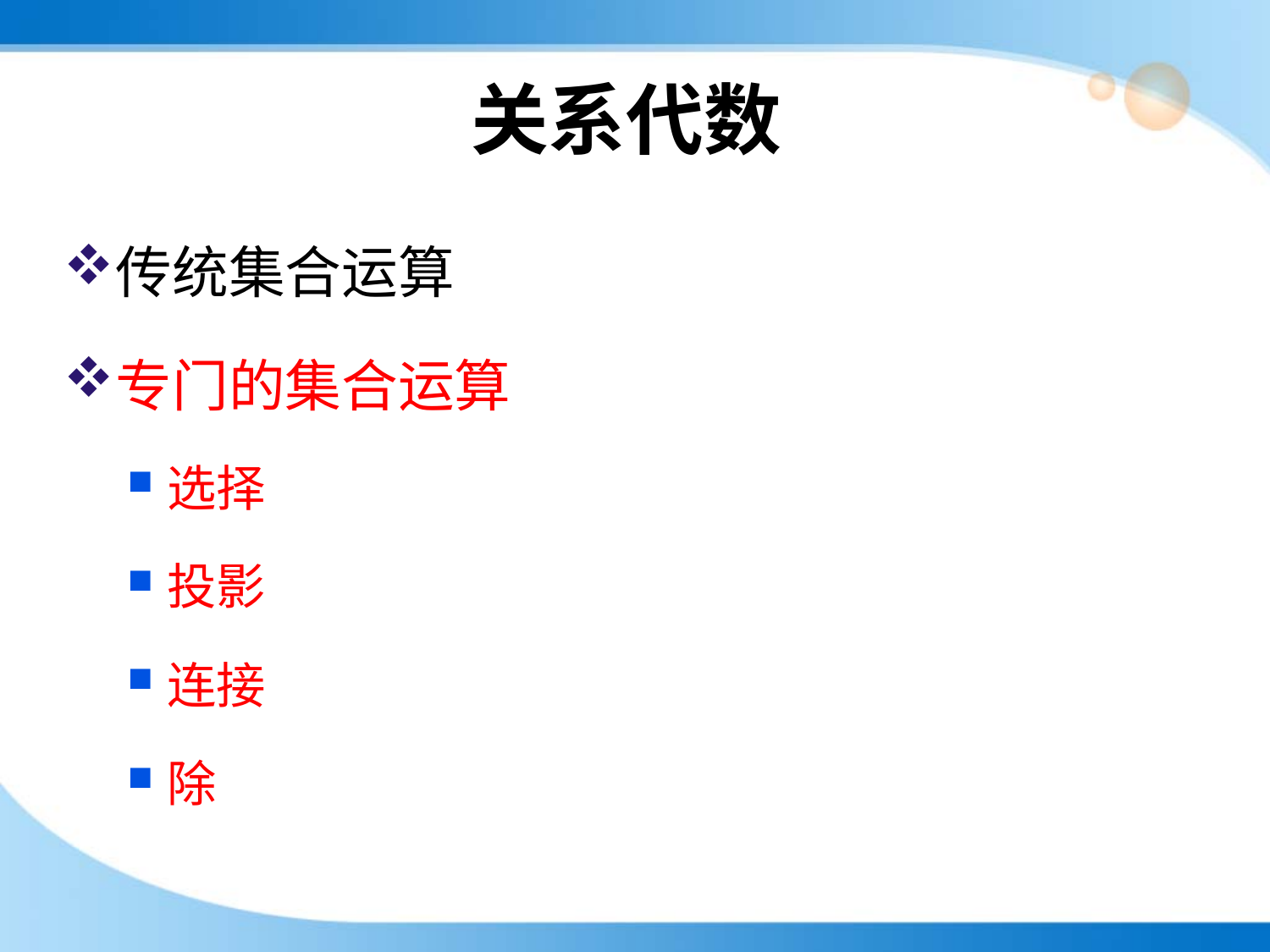

# 关系代数
传统集合运算
专门的集合运算
选择
投影
连接
除